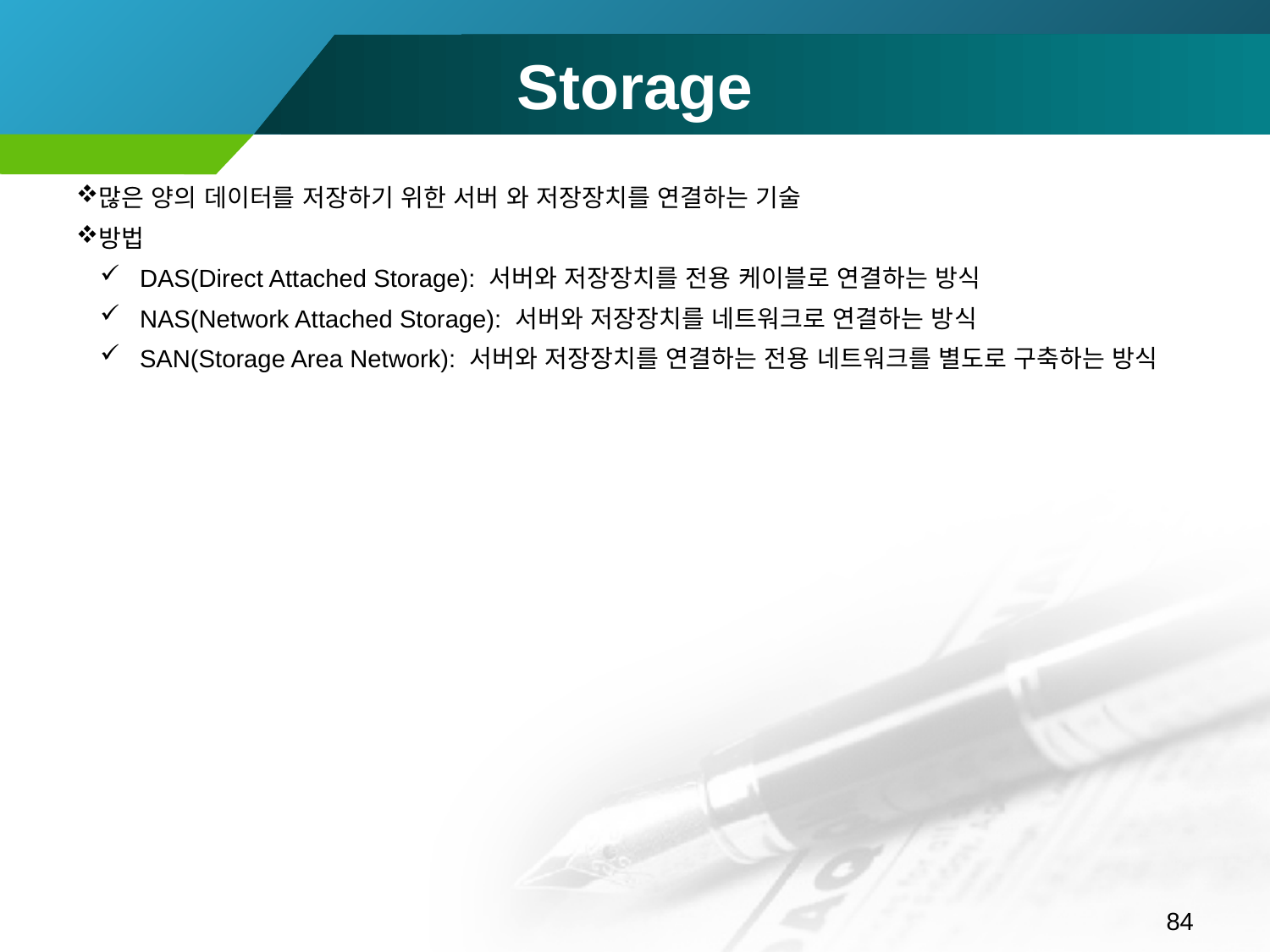

# Storage
많은 양의 데이터를 저장하기 위한 서버 와 저장장치를 연결하는 기술
방법
DAS(Direct Attached Storage): 서버와 저장장치를 전용 케이블로 연결하는 방식
NAS(Network Attached Storage): 서버와 저장장치를 네트워크로 연결하는 방식
SAN(Storage Area Network): 서버와 저장장치를 연결하는 전용 네트워크를 별도로 구축하는 방식

84